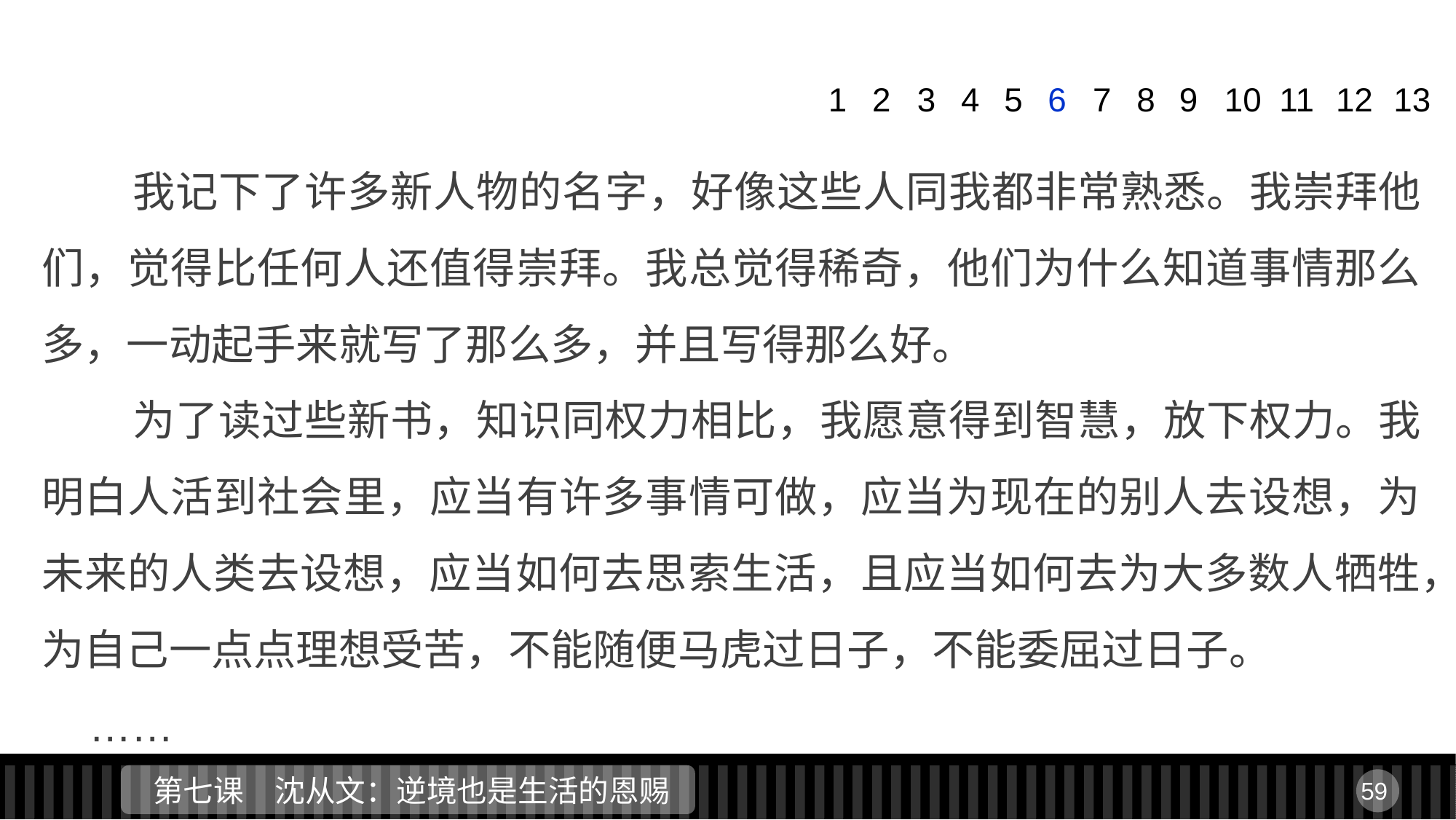

1
2
3
4
5
6
7
8
9
11
12
13
10
        我记下了许多新人物的名字，好像这些人同我都非常熟悉。我崇拜他们，觉得比任何人还值得崇拜。我总觉得稀奇，他们为什么知道事情那么多，一动起手来就写了那么多，并且写得那么好。
        为了读过些新书，知识同权力相比，我愿意得到智慧，放下权力。我明白人活到社会里，应当有许多事情可做，应当为现在的别人去设想，为未来的人类去设想，应当如何去思索生活，且应当如何去为大多数人牺牲，为自己一点点理想受苦，不能随便马虎过日子，不能委屈过日子。
    ……